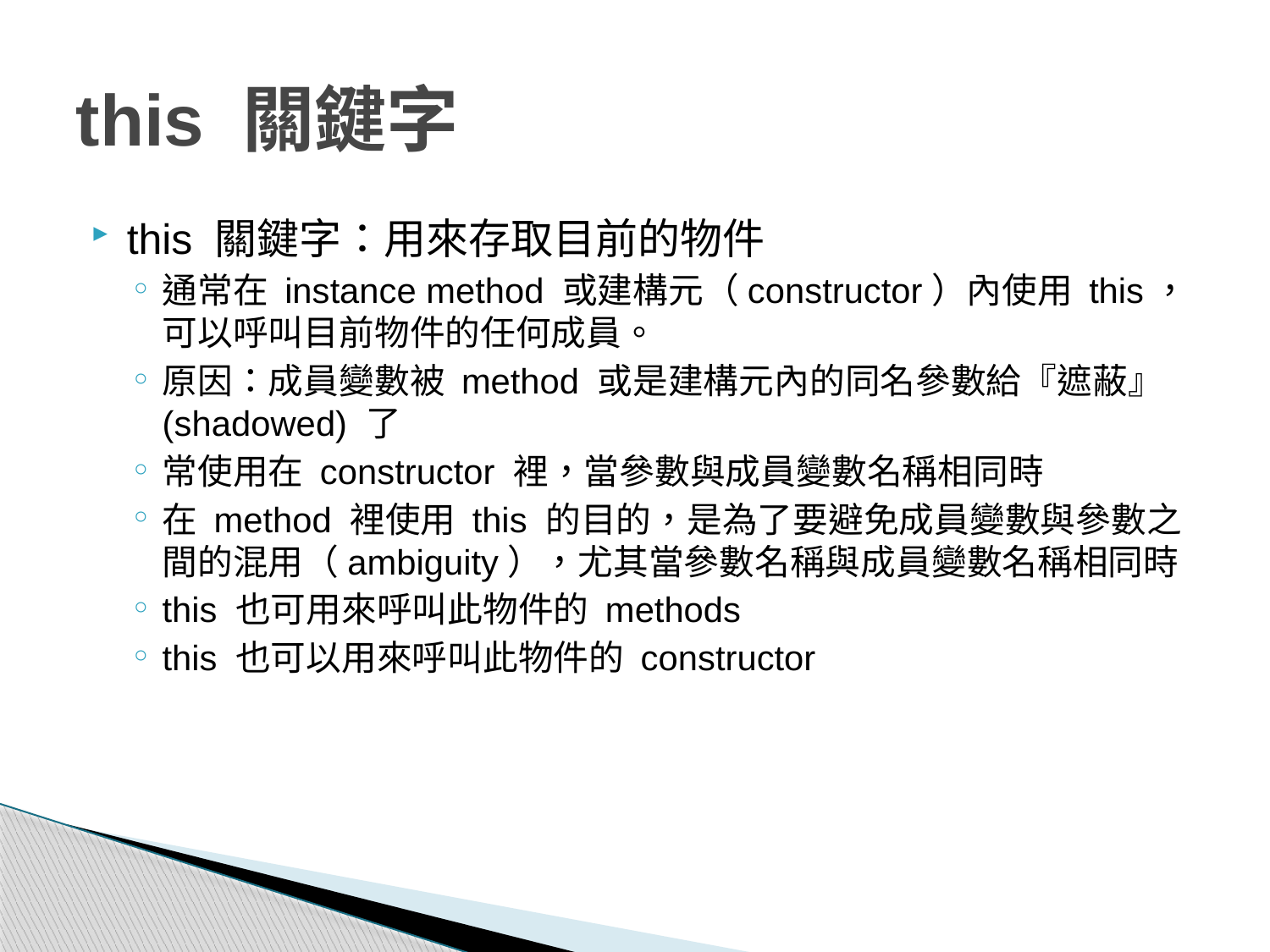

# this 關鍵字
this 關鍵字：用來存取目前的物件
通常在 instance method 或建構元（constructor）內使用 this，可以呼叫目前物件的任何成員。
原因：成員變數被 method 或是建構元內的同名參數給『遮蔽』(shadowed) 了
常使用在 constructor 裡，當參數與成員變數名稱相同時
在 method 裡使用 this 的目的，是為了要避免成員變數與參數之間的混用（ambiguity），尤其當參數名稱與成員變數名稱相同時
this 也可用來呼叫此物件的 methods
this 也可以用來呼叫此物件的 constructor